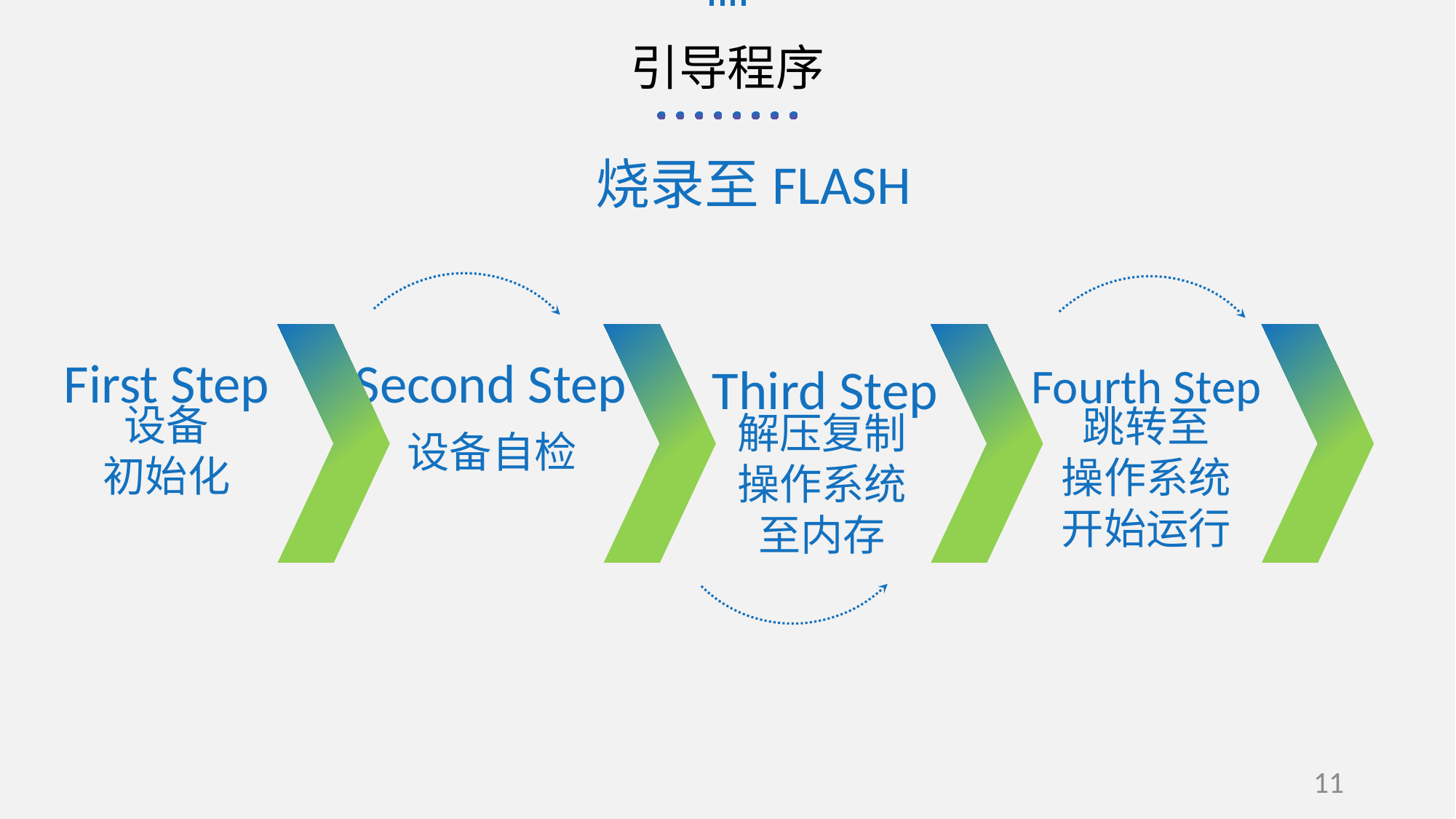

引导程序

烧录至FLASH

First Step
设备
初始化
Second Step
设备自检
Third Step
解压复制
操作系统至内存
Fourth Step
跳转至
操作系统
开始运行

11